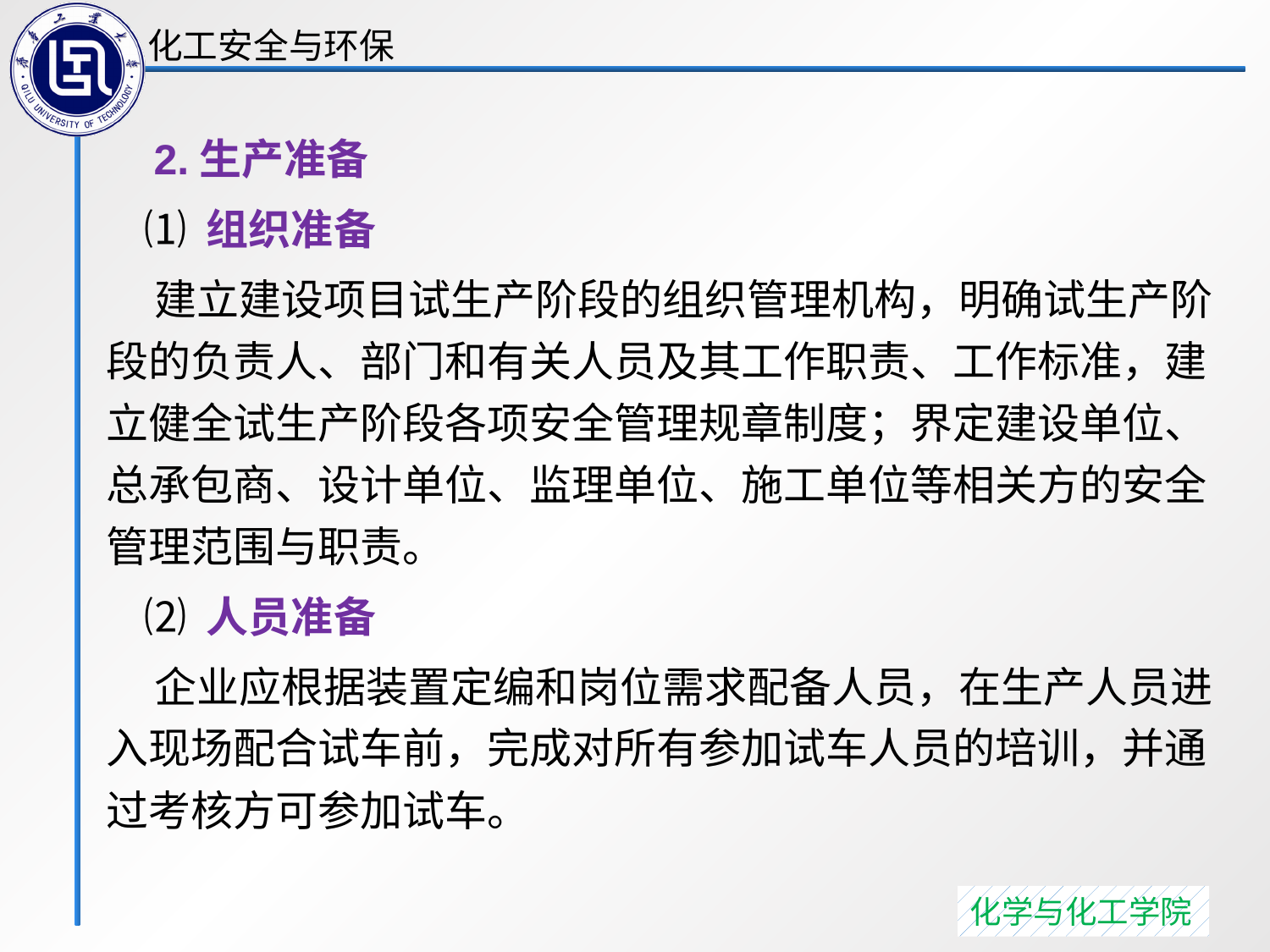

2.生产准备
    ⑴ 组织准备
    建立建设项目试生产阶段的组织管理机构，明确试生产阶段的负责人、部门和有关人员及其工作职责、工作标准，建立健全试生产阶段各项安全管理规章制度；界定建设单位、总承包商、设计单位、监理单位、施工单位等相关方的安全管理范围与职责。
    ⑵ 人员准备
    企业应根据装置定编和岗位需求配备人员，在生产人员进入现场配合试车前，完成对所有参加试车人员的培训，并通过考核方可参加试车。